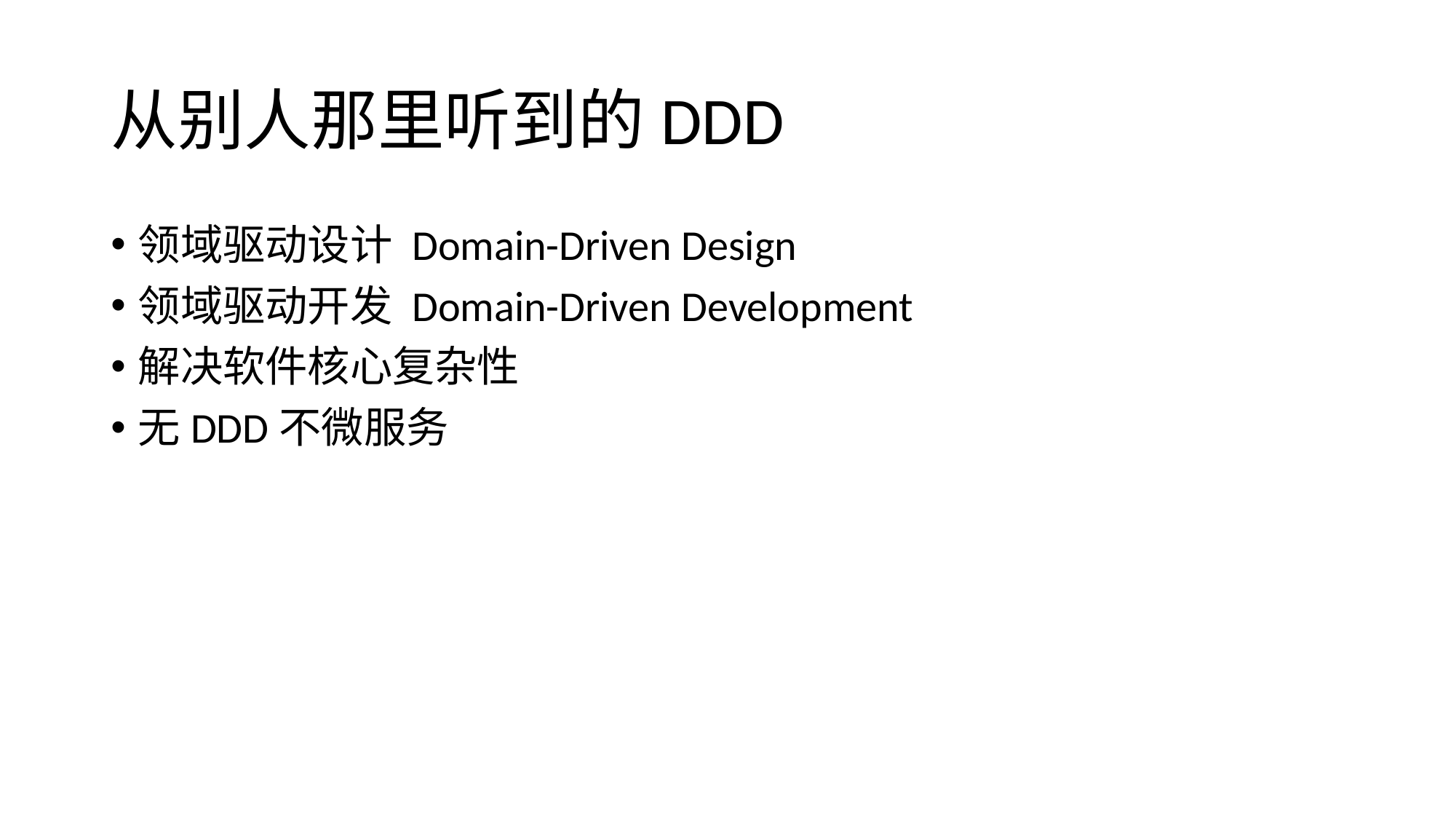

# 从别人那里听到的DDD
领域驱动设计 Domain-Driven Design
领域驱动开发 Domain-Driven Development
解决软件核心复杂性
无DDD不微服务